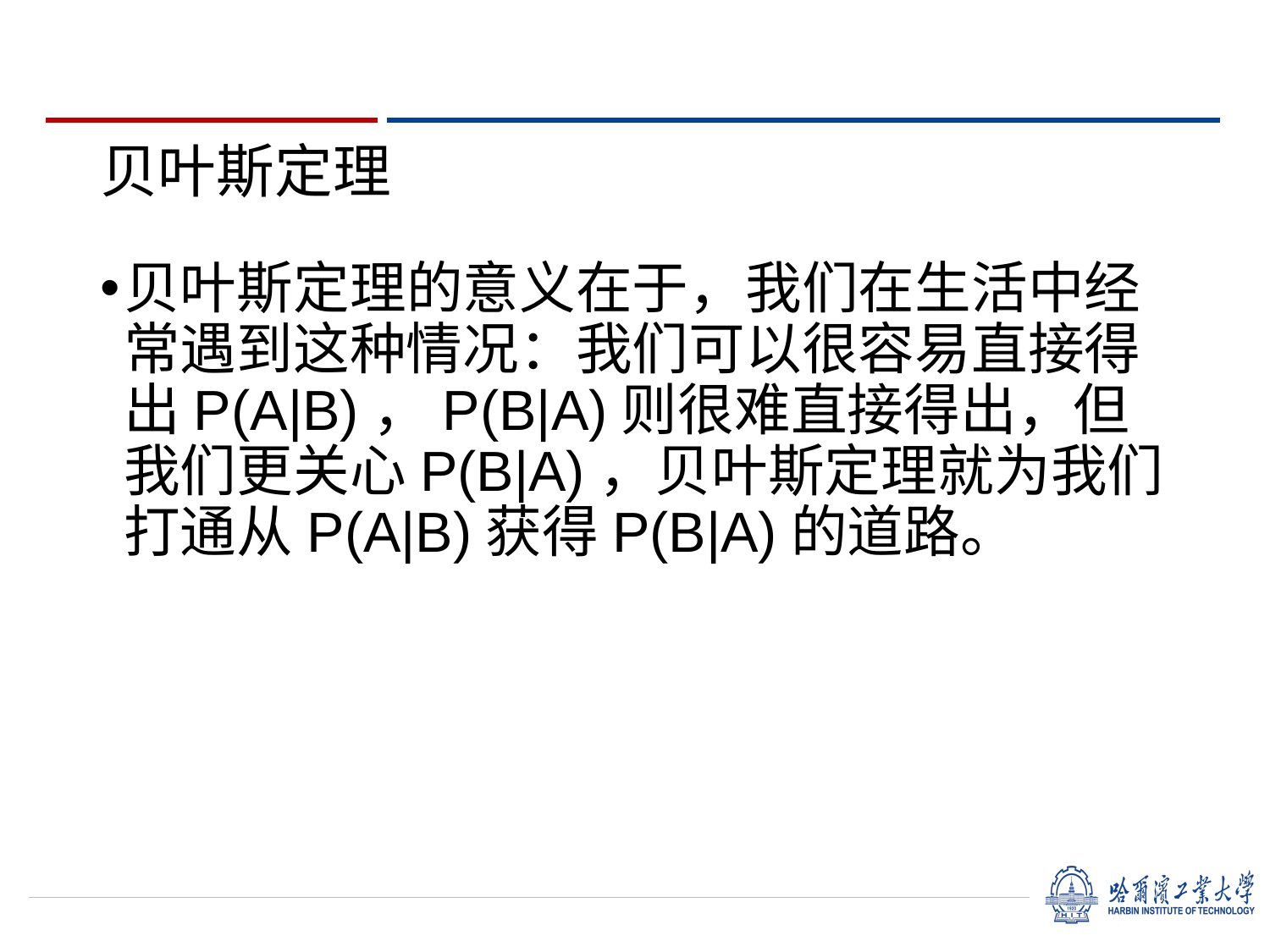

# 贝叶斯定理
贝叶斯定理的意义在于，我们在生活中经常遇到这种情况：我们可以很容易直接得出P(A|B)，P(B|A)则很难直接得出，但我们更关心P(B|A)，贝叶斯定理就为我们打通从P(A|B)获得P(B|A)的道路。